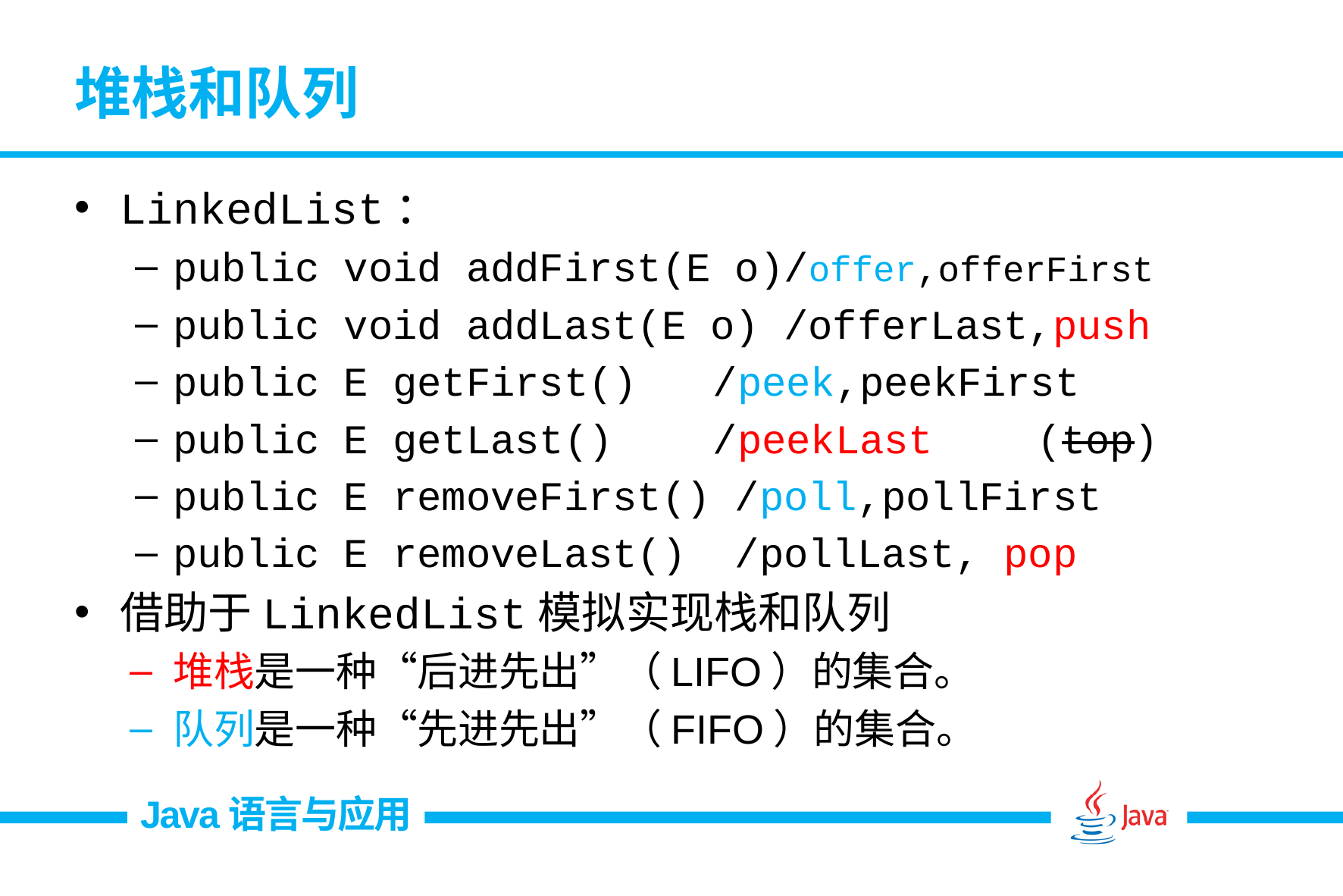

# 堆栈和队列
LinkedList：
public void addFirst(E o)/offer,offerFirst
public void addLast(E o) /offerLast,push
public E getFirst() 	/peek,peekFirst
public E getLast()	/peekLast	(top)
public E removeFirst() /poll,pollFirst
public E removeLast()  /pollLast, pop
借助于LinkedList模拟实现栈和队列
堆栈是一种“后进先出”（LIFO）的集合。
队列是一种“先进先出”（FIFO）的集合。